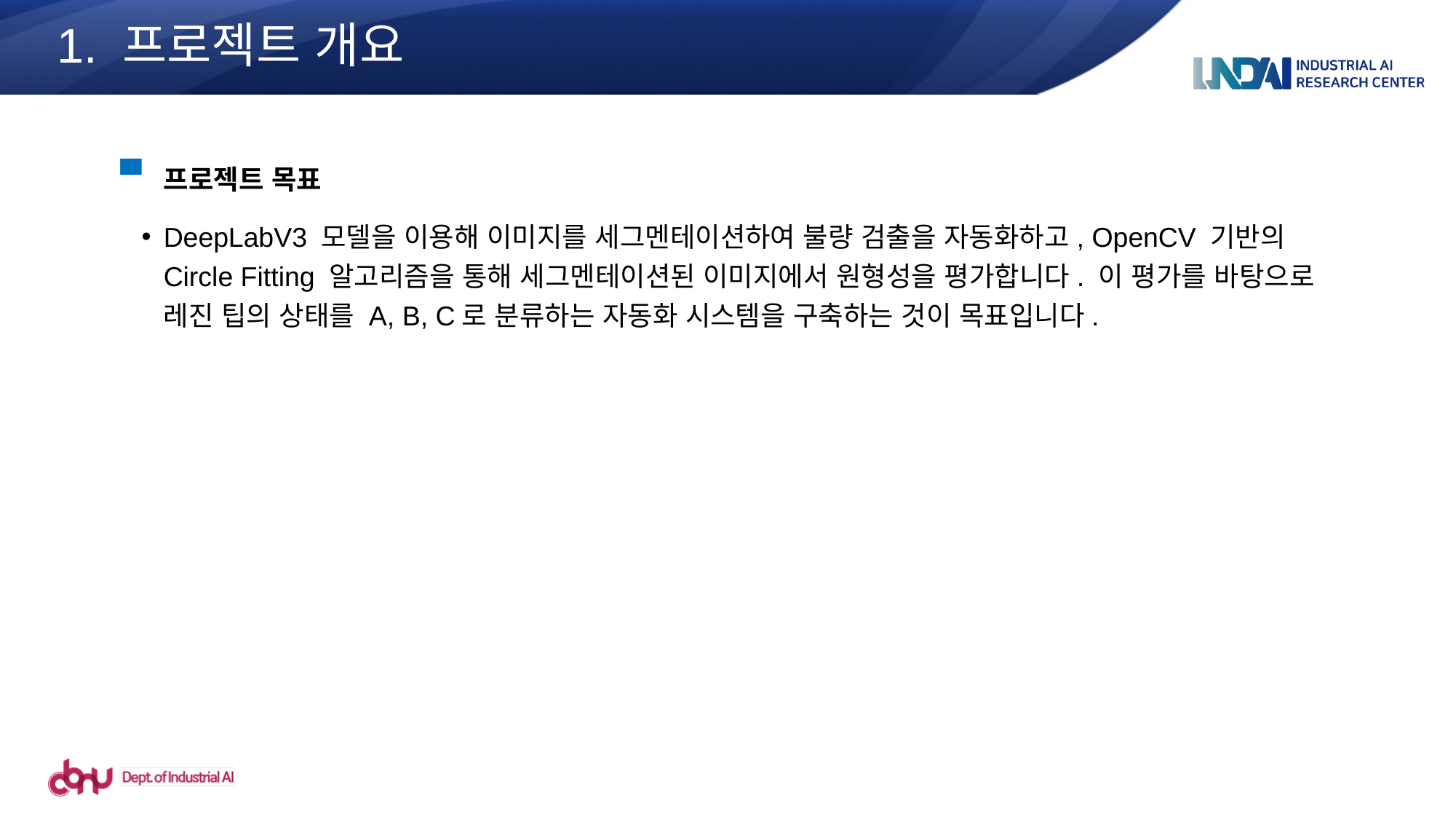

1. 프로젝트 개요
프로젝트 목표
DeepLabV3 모델을 이용해 이미지를 세그멘테이션하여 불량 검출을 자동화하고, OpenCV 기반의 Circle Fitting 알고리즘을 통해 세그멘테이션된 이미지에서 원형성을 평가합니다. 이 평가를 바탕으로 레진 팁의 상태를 A, B, C로 분류하는 자동화 시스템을 구축하는 것이 목표입니다.